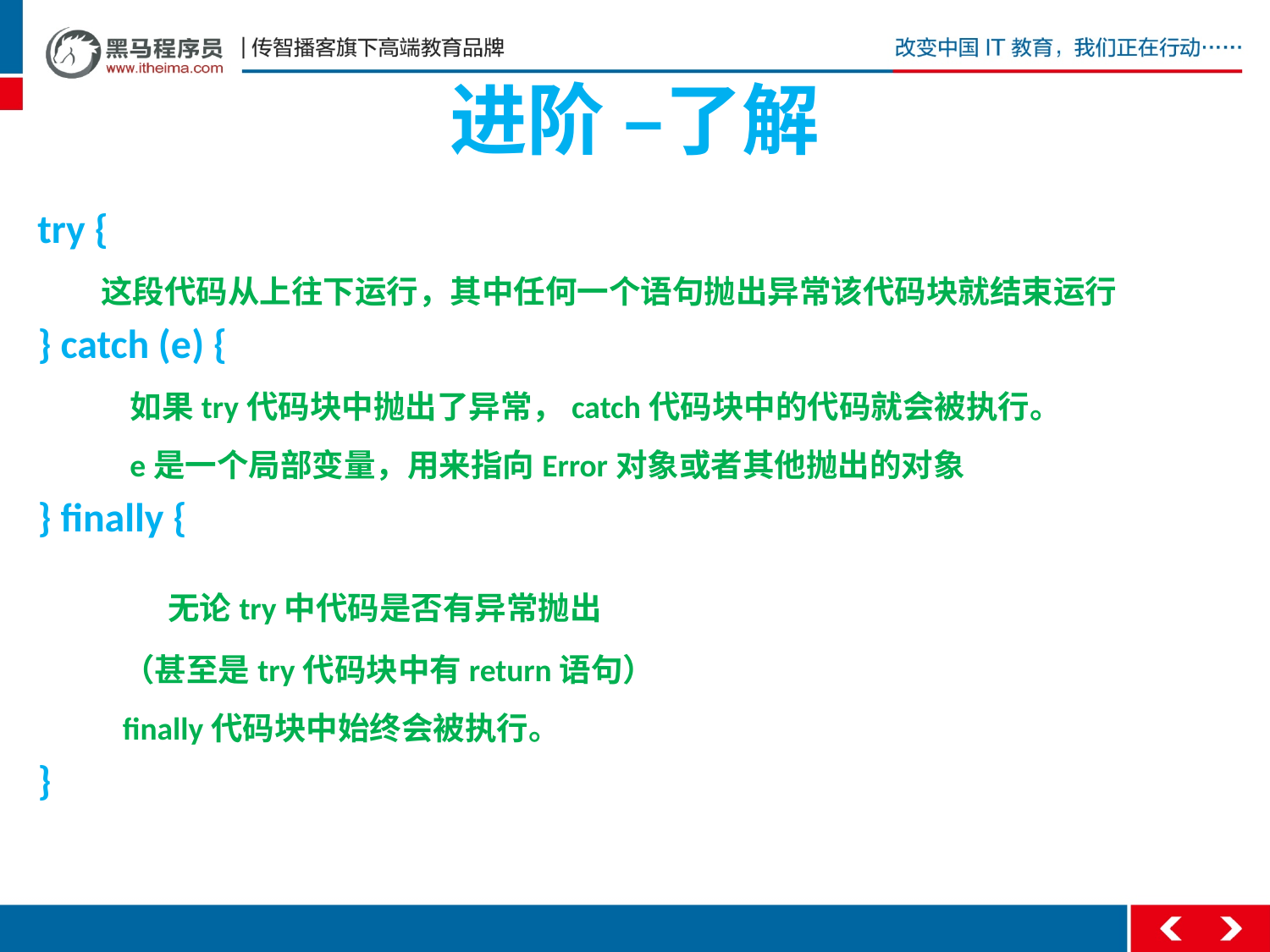

# 进阶 –了解
try {
这段代码从上往下运行，其中任何一个语句抛出异常该代码块就结束运行
} catch (e) {
   如果try代码块中抛出了异常，catch代码块中的代码就会被执行。
    e是一个局部变量，用来指向Error对象或者其他抛出的对象
} finally {
     无论try中代码是否有异常抛出
  （甚至是try代码块中有return语句）
   finally代码块中始终会被执行。
}